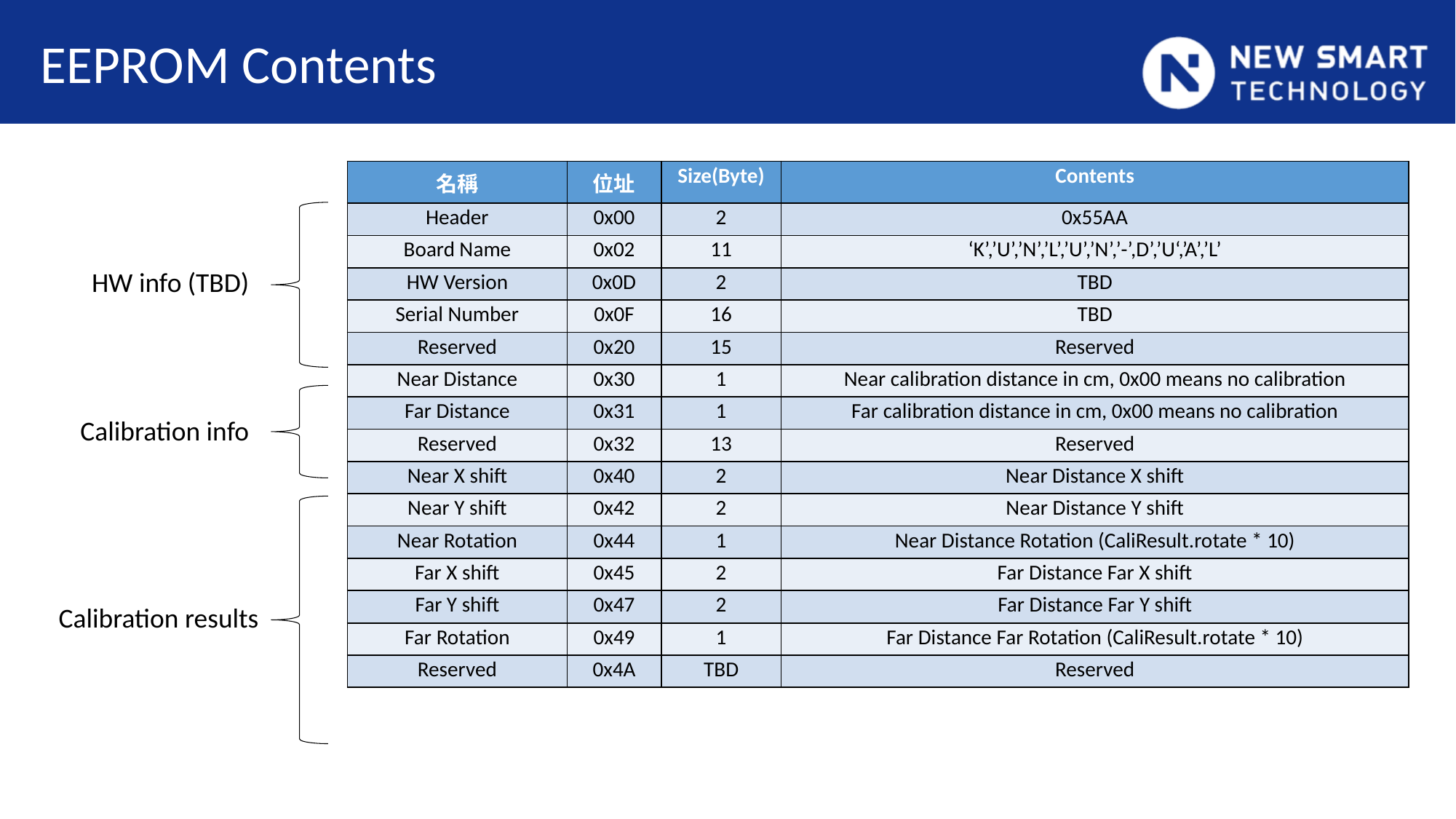

# EEPROM Contents
| 名稱 | 位址 | Size(Byte) | Contents |
| --- | --- | --- | --- |
| Header | 0x00 | 2 | 0x55AA |
| Board Name | 0x02 | 11 | ‘K’,’U’,’N’,’L’,’U’,’N’,’-’,D’,’U‘,’A’,’L’ |
| HW Version | 0x0D | 2 | TBD |
| Serial Number | 0x0F | 16 | TBD |
| Reserved | 0x20 | 15 | Reserved |
| Near Distance | 0x30 | 1 | Near calibration distance in cm, 0x00 means no calibration |
| Far Distance | 0x31 | 1 | Far calibration distance in cm, 0x00 means no calibration |
| Reserved | 0x32 | 13 | Reserved |
| Near X shift | 0x40 | 2 | Near Distance X shift |
| Near Y shift | 0x42 | 2 | Near Distance Y shift |
| Near Rotation | 0x44 | 1 | Near Distance Rotation (CaliResult.rotate \* 10) |
| Far X shift | 0x45 | 2 | Far Distance Far X shift |
| Far Y shift | 0x47 | 2 | Far Distance Far Y shift |
| Far Rotation | 0x49 | 1 | Far Distance Far Rotation (CaliResult.rotate \* 10) |
| Reserved | 0x4A | TBD | Reserved |

HW info (TBD)

Calibration info

Calibration results